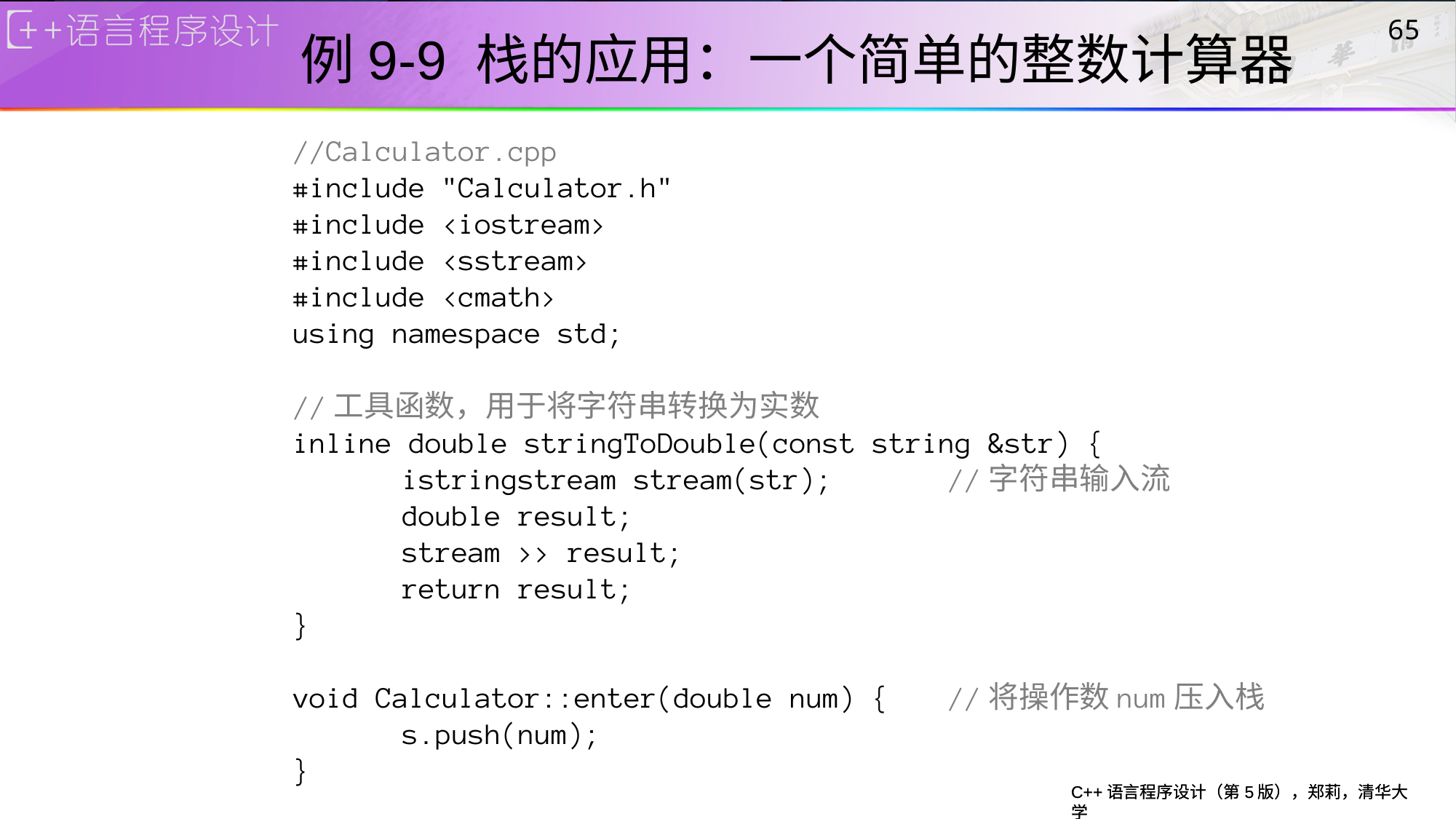

# 例9-9 栈的应用：一个简单的整数计算器
65
//Calculator.cpp
#include "Calculator.h"
#include <iostream>
#include <sstream>
#include <cmath>
using namespace std;

//工具函数，用于将字符串转换为实数
inline double stringToDouble(const string &str) {
	istringstream stream(str);		//字符串输入流
	double result;
	stream >> result;
	return result;
}

void Calculator::enter(double num) {	//将操作数num压入栈
	s.push(num);
}